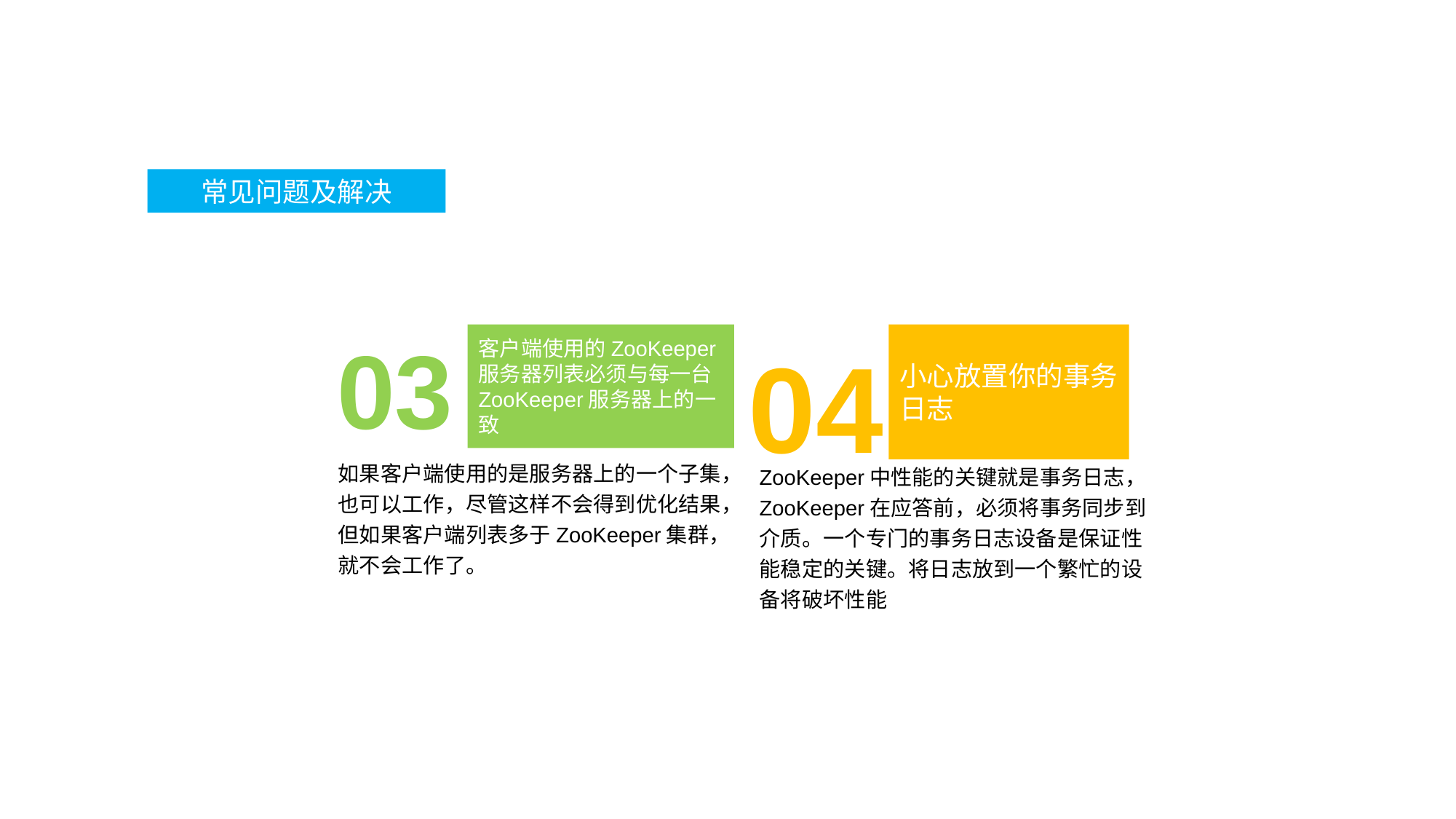

第九章  guide 操作
常见问题及解决
04
小心放置你的事务日志
ZooKeeper中性能的关键就是事务日志，ZooKeeper在应答前，必须将事务同步到介质。一个专门的事务日志设备是保证性能稳定的关键。将日志放到一个繁忙的设备将破坏性能
03
客户端使用的ZooKeeper服务器列表必须与每一台ZooKeeper服务器上的一致
如果客户端使用的是服务器上的一个子集，也可以工作，尽管这样不会得到优化结果，但如果客户端列表多于ZooKeeper集群，就不会工作了。